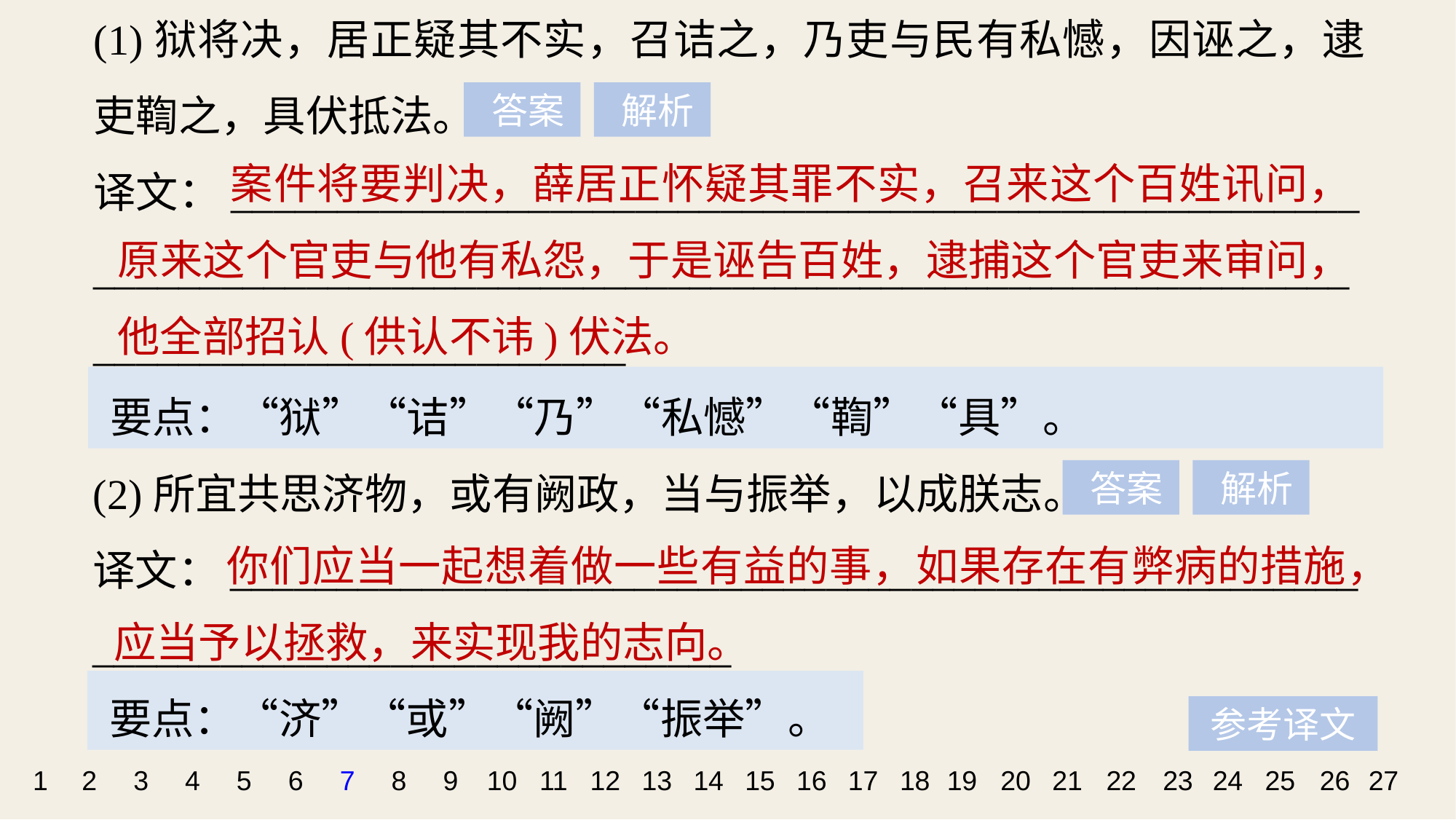

(1)狱将决，居正疑其不实，召诘之，乃吏与民有私憾，因诬之，逮吏鞫之，具伏抵法。
译文：_____________________________________________________
___________________________________________________________
_________________________
 答案
 解析
          案件将要判决，薛居正怀疑其罪不实，召来这个百姓讯问，原来这个官吏与他有私怨，于是诬告百姓，逮捕这个官吏来审问，他全部招认(供认不讳)伏法。
要点：“狱”“诘”“乃”“私憾”“鞫”“具”。

(2)所宜共思济物，或有阙政，当与振举，以成朕志。
译文：_____________________________________________________
______________________________
 答案
 解析
          你们应当一起想着做一些有益的事，如果存在有弊病的措施，应当予以拯救，来实现我的志向。
要点：“济”“或”“阙”“振举”。

参考译文
1
2
3
4
5
6
7
8
9
10
11
12
13
14
15
16
17
18
19
20
21
22
23
24
25
26
27